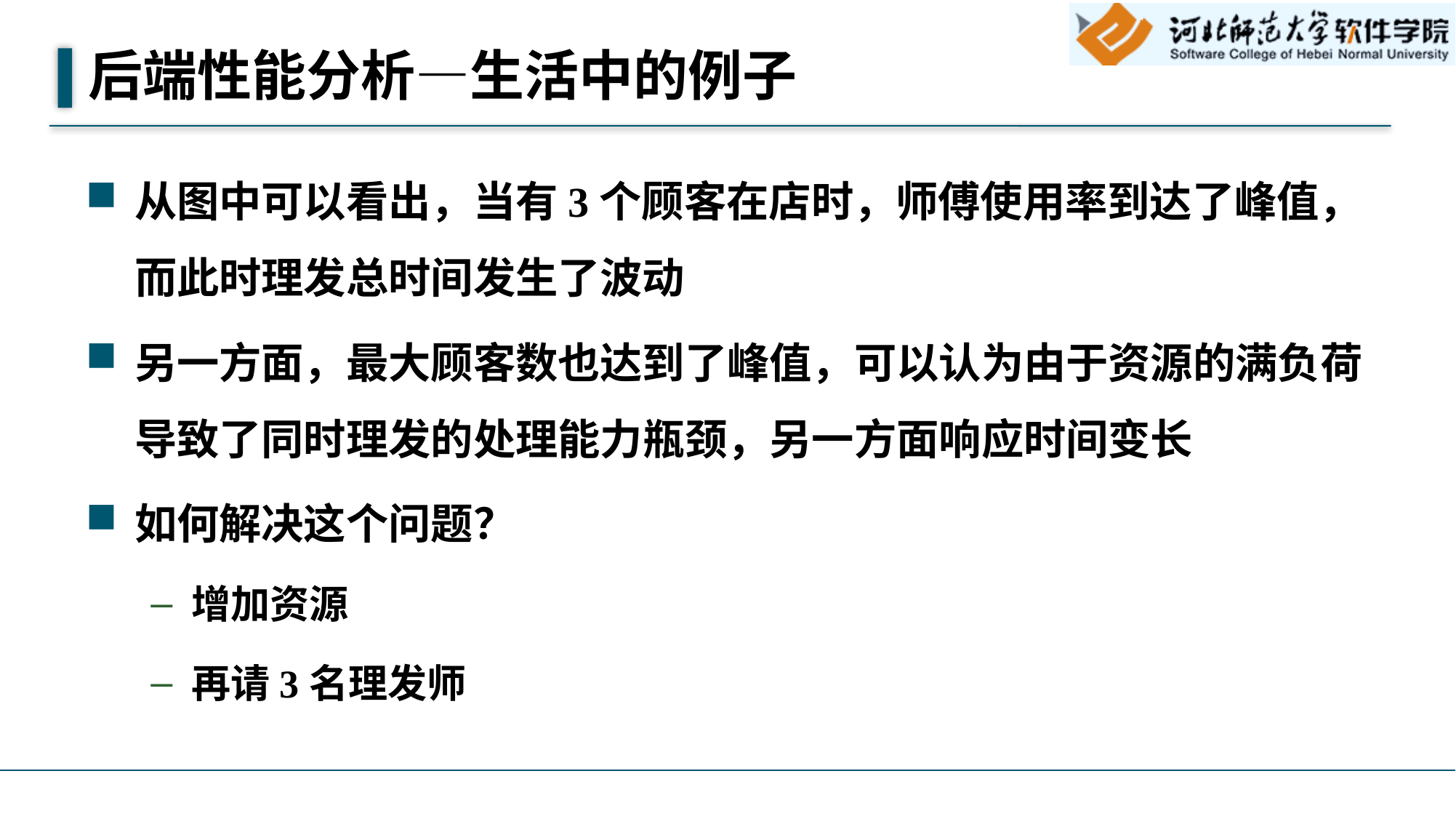

# 后端性能分析—生活中的例子
从图中可以看出，当有3个顾客在店时，师傅使用率到达了峰值，而此时理发总时间发生了波动
另一方面，最大顾客数也达到了峰值，可以认为由于资源的满负荷导致了同时理发的处理能力瓶颈，另一方面响应时间变长
如何解决这个问题？
增加资源
再请3名理发师